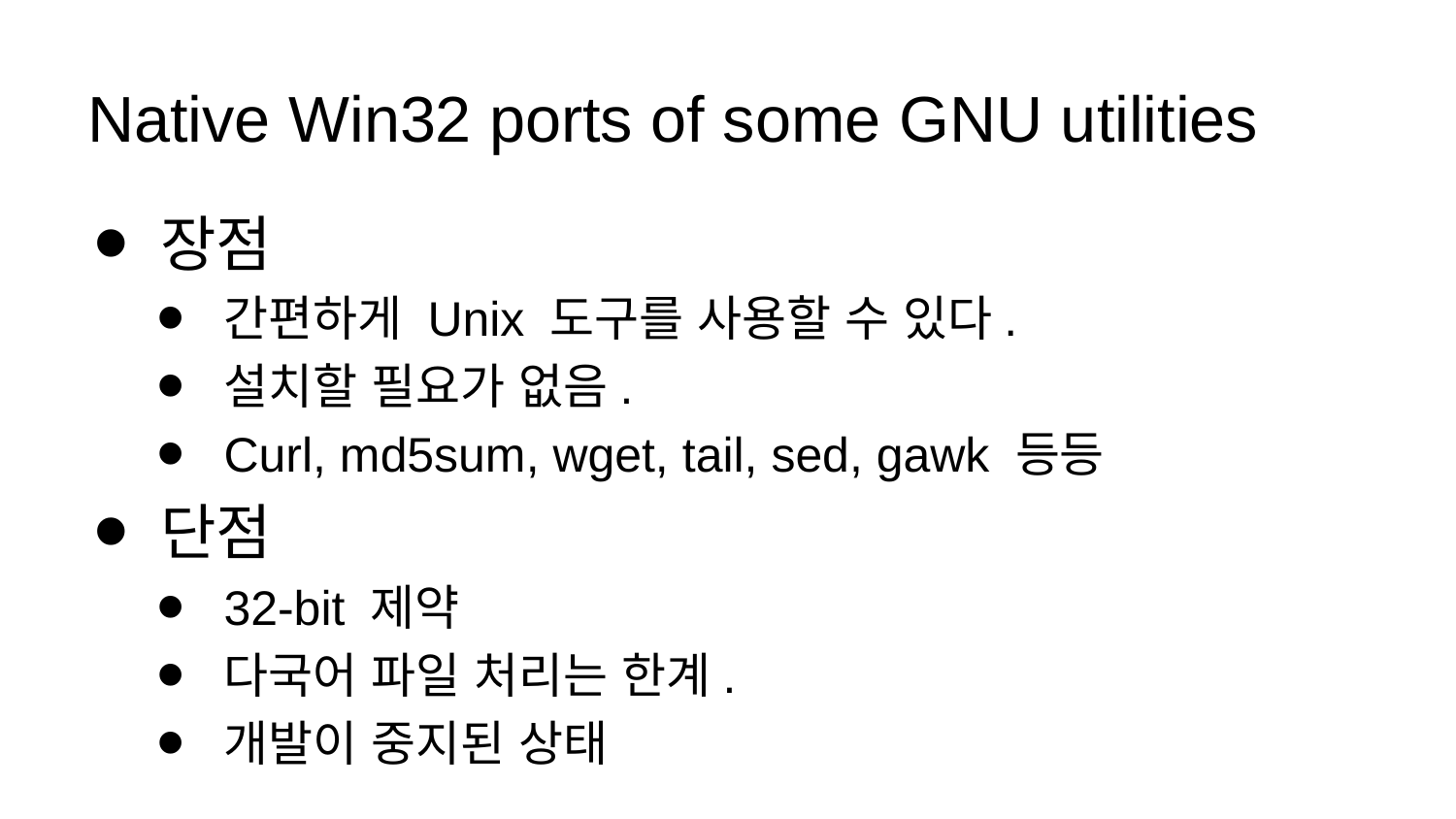

# Native Win32 ports of some GNU utilities
장점
간편하게 Unix 도구를 사용할 수 있다.
설치할 필요가 없음.
Curl, md5sum, wget, tail, sed, gawk 등등
단점
32-bit 제약
다국어 파일 처리는 한계.
개발이 중지된 상태